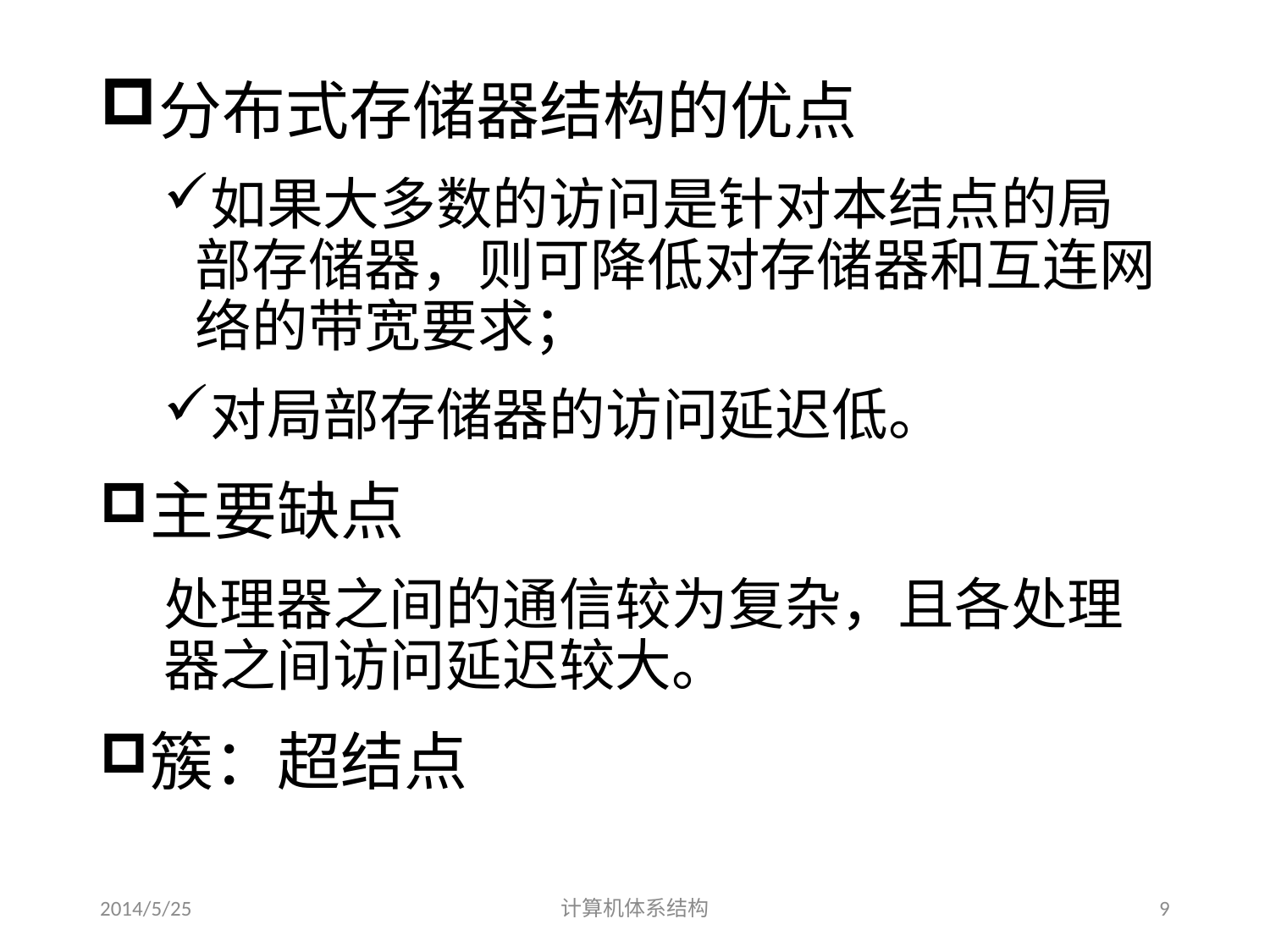

分布式存储器结构的优点
如果大多数的访问是针对本结点的局部存储器，则可降低对存储器和互连网络的带宽要求；
对局部存储器的访问延迟低。
主要缺点
处理器之间的通信较为复杂，且各处理器之间访问延迟较大。
簇：超结点

2014/5/25
计算机体系结构
9